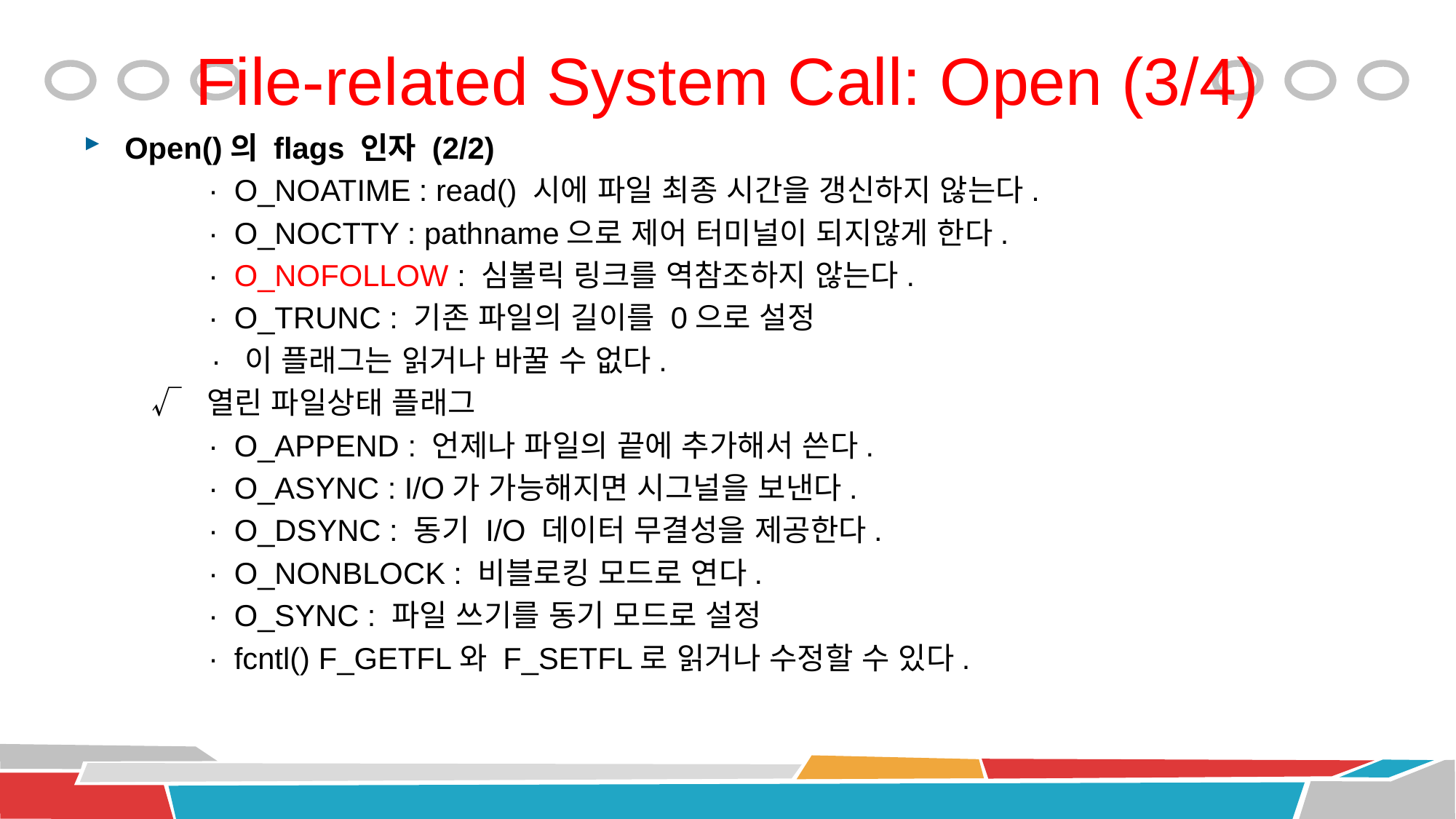

# File-related System Call: Open (3/4)
Open()의 flags 인자 (2/2)
               ∙  O_NOATIME : read() 시에 파일 최종 시간을 갱신하지 않는다.
               ∙  O_NOCTTY : pathname으로 제어 터미널이 되지않게 한다.
               ∙  O_NOFOLLOW : 심볼릭 링크를 역참조하지 않는다.
               ∙  O_TRUNC : 기존 파일의 길이를 0으로 설정
               ∙  이 플래그는 읽거나 바꿀 수 없다.
        √  열린 파일상태 플래그
               ∙  O_APPEND : 언제나 파일의 끝에 추가해서 쓴다.
               ∙  O_ASYNC : I/O가 가능해지면 시그널을 보낸다.
               ∙  O_DSYNC : 동기 I/O 데이터 무결성을 제공한다.
               ∙  O_NONBLOCK : 비블로킹 모드로 연다.
               ∙  O_SYNC : 파일 쓰기를 동기 모드로 설정
               ∙  fcntl() F_GETFL와 F_SETFL로 읽거나 수정할 수 있다.